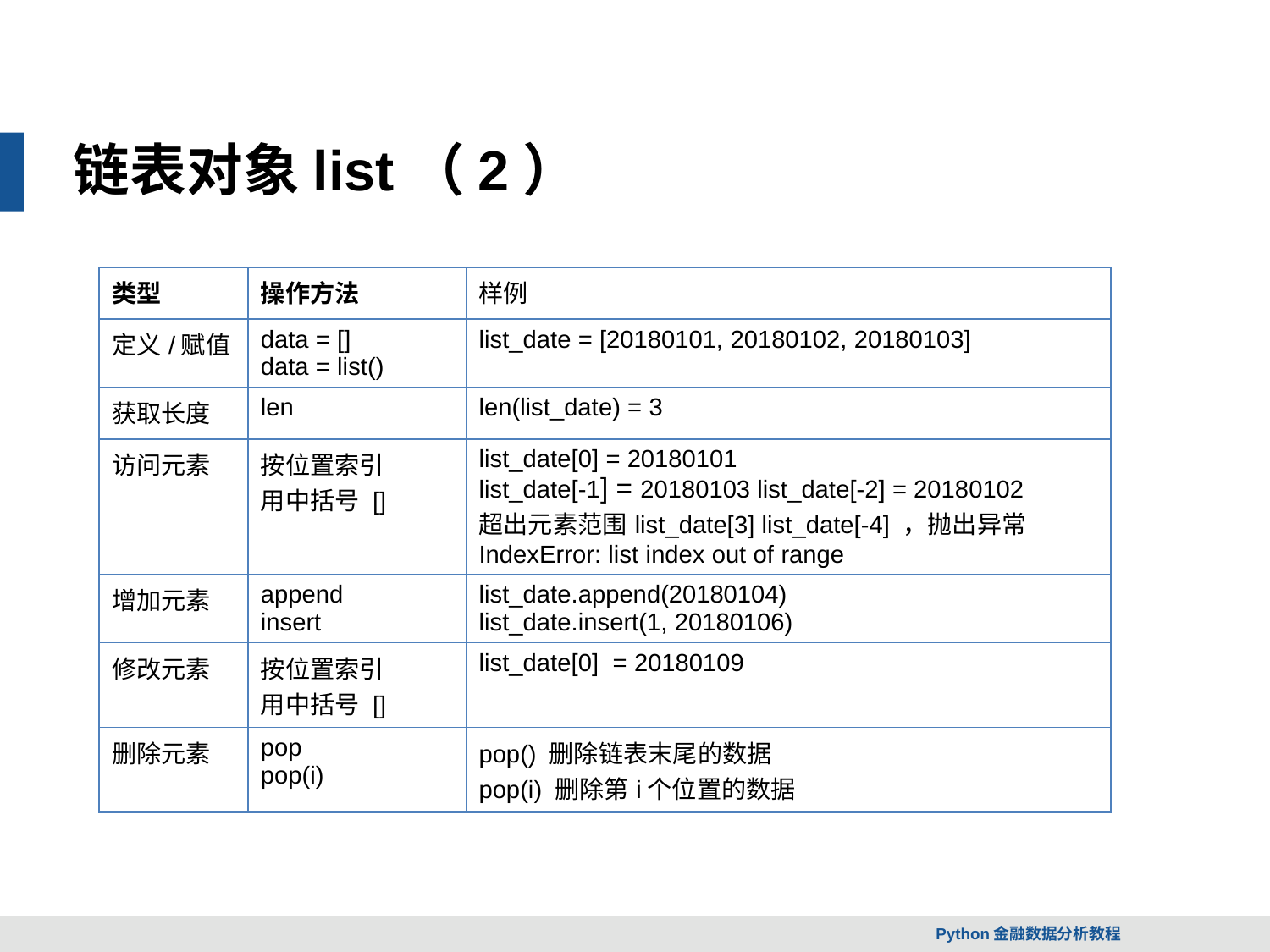

链表对象list（2）
| 类型 | 操作方法 | 样例 |
| --- | --- | --- |
| 定义/赋值 | data = [] data = list() | list\_date = [20180101, 20180102, 20180103] |
| 获取长度 | len | len(list\_date) = 3 |
| 访问元素 | 按位置索引 用中括号 [] | list\_date[0] = 20180101 list\_date[-1] = 20180103 list\_date[-2] = 20180102 超出元素范围list\_date[3] list\_date[-4] ，抛出异常 IndexError: list index out of range |
| 增加元素 | append insert | list\_date.append(20180104) list\_date.insert(1, 20180106) |
| 修改元素 | 按位置索引 用中括号 [] | list\_date[0] = 20180109 |
| 删除元素 | pop pop(i) | pop() 删除链表末尾的数据 pop(i) 删除第i个位置的数据 |
Python金融数据分析教程